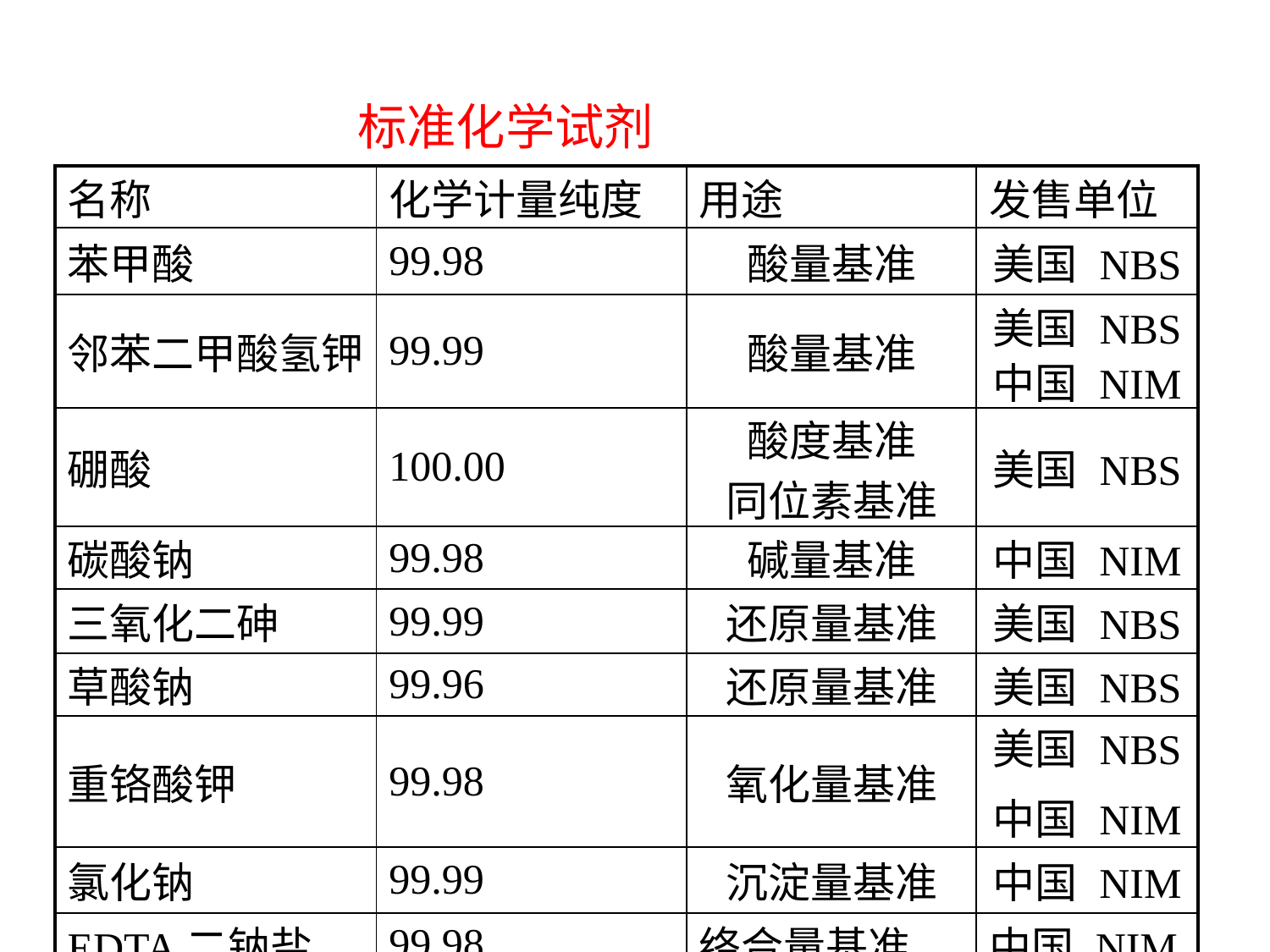

标准化学试剂
| 名称 | 化学计量纯度 | 用途 | 发售单位 |
| --- | --- | --- | --- |
| 苯甲酸 | 99.98 | 酸量基准 | 美国 NBS |
| 邻苯二甲酸氢钾 | 99.99 | 酸量基准 | 美国 NBS 中国 NIM |
| 硼酸 | 100.00 | 酸度基准 同位素基准 | 美国 NBS |
| 碳酸钠 | 99.98 | 碱量基准 | 中国 NIM |
| 三氧化二砷 | 99.99 | 还原量基准 | 美国 NBS |
| 草酸钠 | 99.96 | 还原量基准 | 美国 NBS |
| 重铬酸钾 | 99.98 | 氧化量基准 | 美国 NBS 中国 NIM |
| 氯化钠 | 99.99 | 沉淀量基准 | 中国 NIM |
| EDTA二钠盐 | 99.98 | 络合量基准 | 中国 NIM |